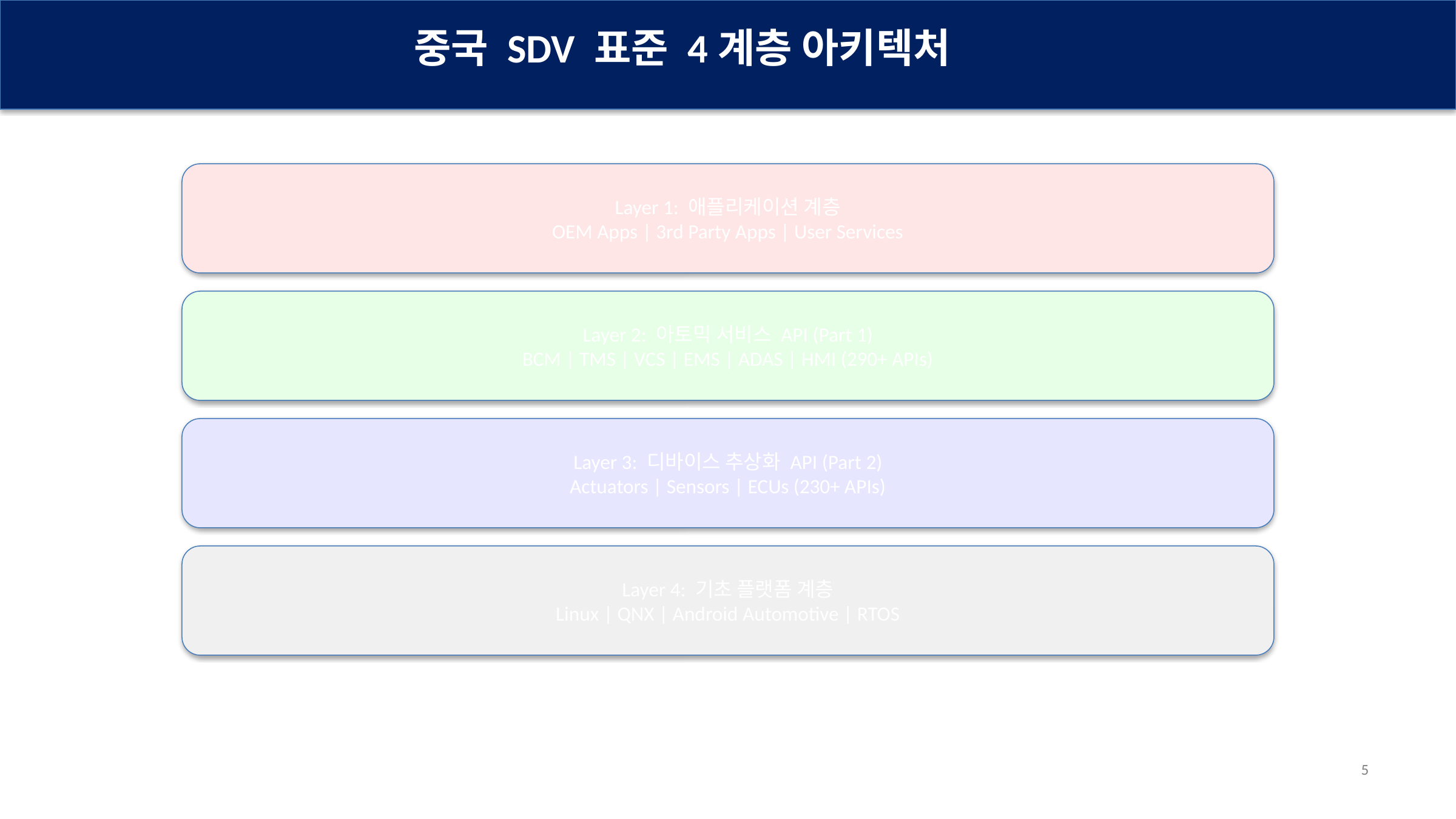

중국 SDV 표준 4계층 아키텍처
Layer 1: 애플리케이션 계층
OEM Apps | 3rd Party Apps | User Services
Layer 2: 아토믹 서비스 API (Part 1)
BCM | TMS | VCS | EMS | ADAS | HMI (290+ APIs)
Layer 3: 디바이스 추상화 API (Part 2)
Actuators | Sensors | ECUs (230+ APIs)
Layer 4: 기초 플랫폼 계층
Linux | QNX | Android Automotive | RTOS
5